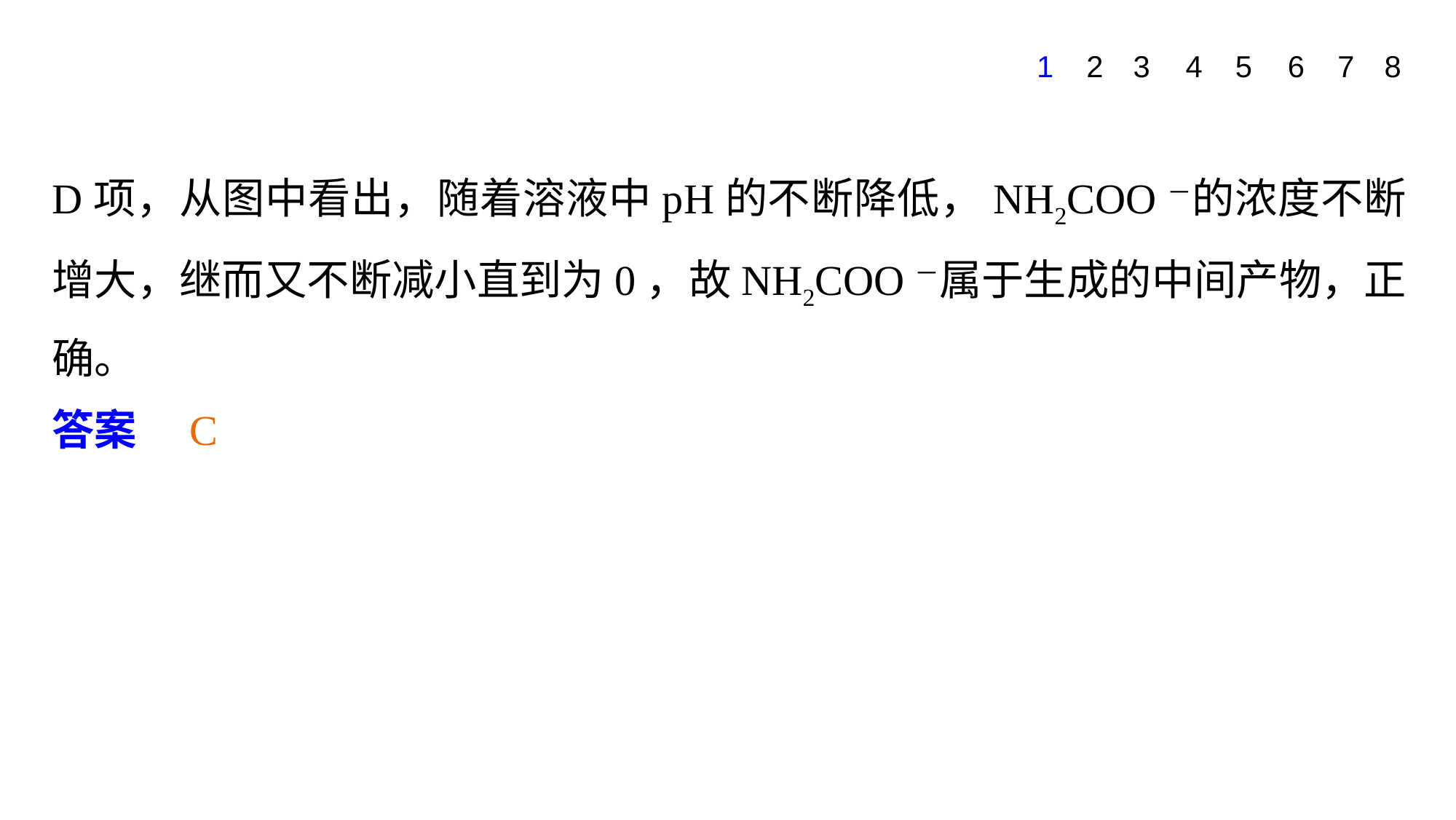

6
7
8
1
2
3
4
5
D项，从图中看出，随着溶液中pH的不断降低，NH2COO－的浓度不断增大，继而又不断减小直到为0，故NH2COO－属于生成的中间产物，正确。
答案　C